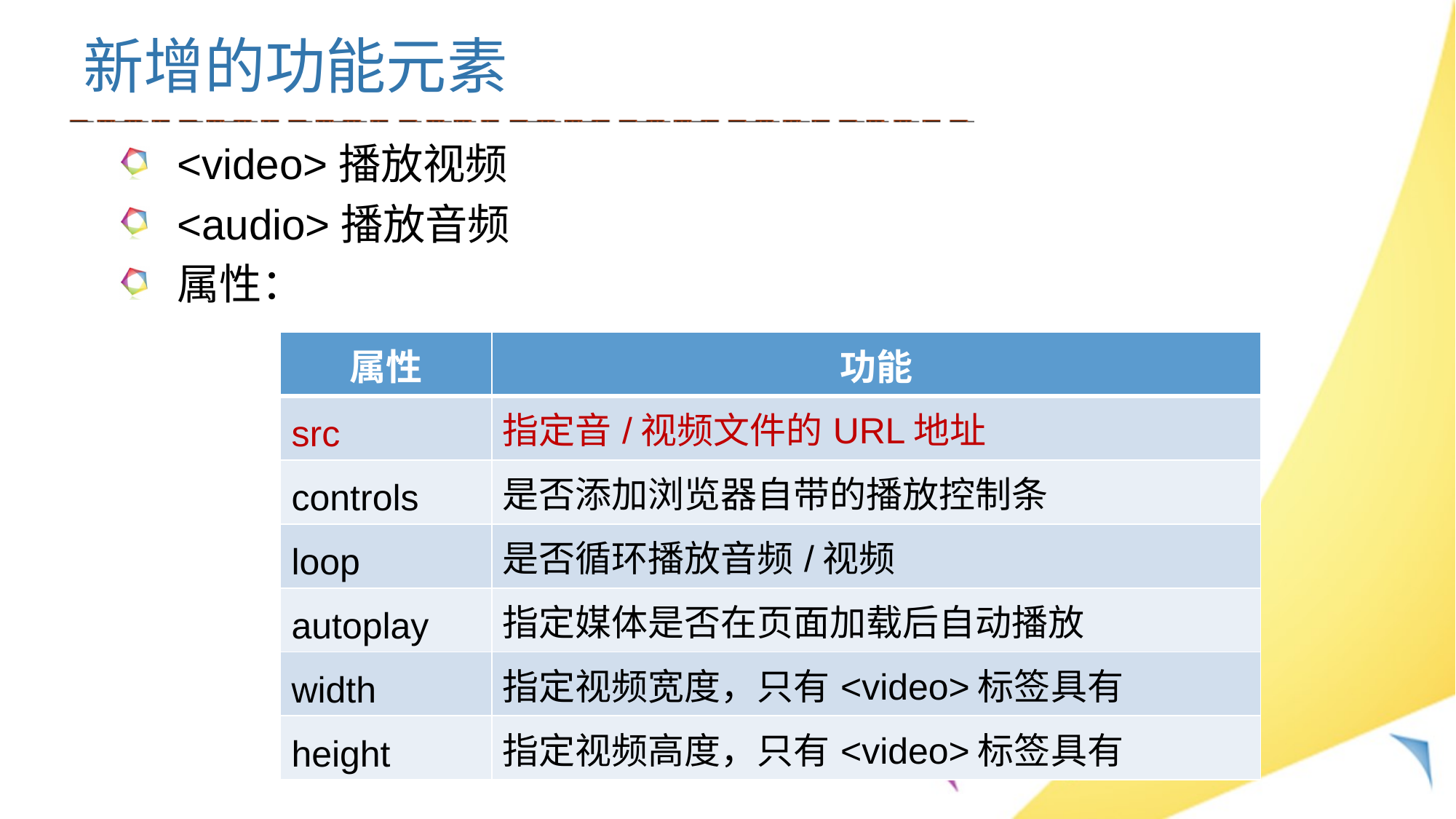

新增的功能元素
<video>播放视频
<audio>播放音频
属性：

| 属性 | 功能 |
| --- | --- |
| src | 指定音/视频文件的URL地址 |
| controls | 是否添加浏览器自带的播放控制条 |
| loop | 是否循环播放音频/视频 |
| autoplay | 指定媒体是否在页面加载后自动播放 |
| width | 指定视频宽度，只有<video>标签具有 |
| height | 指定视频高度，只有<video>标签具有 |